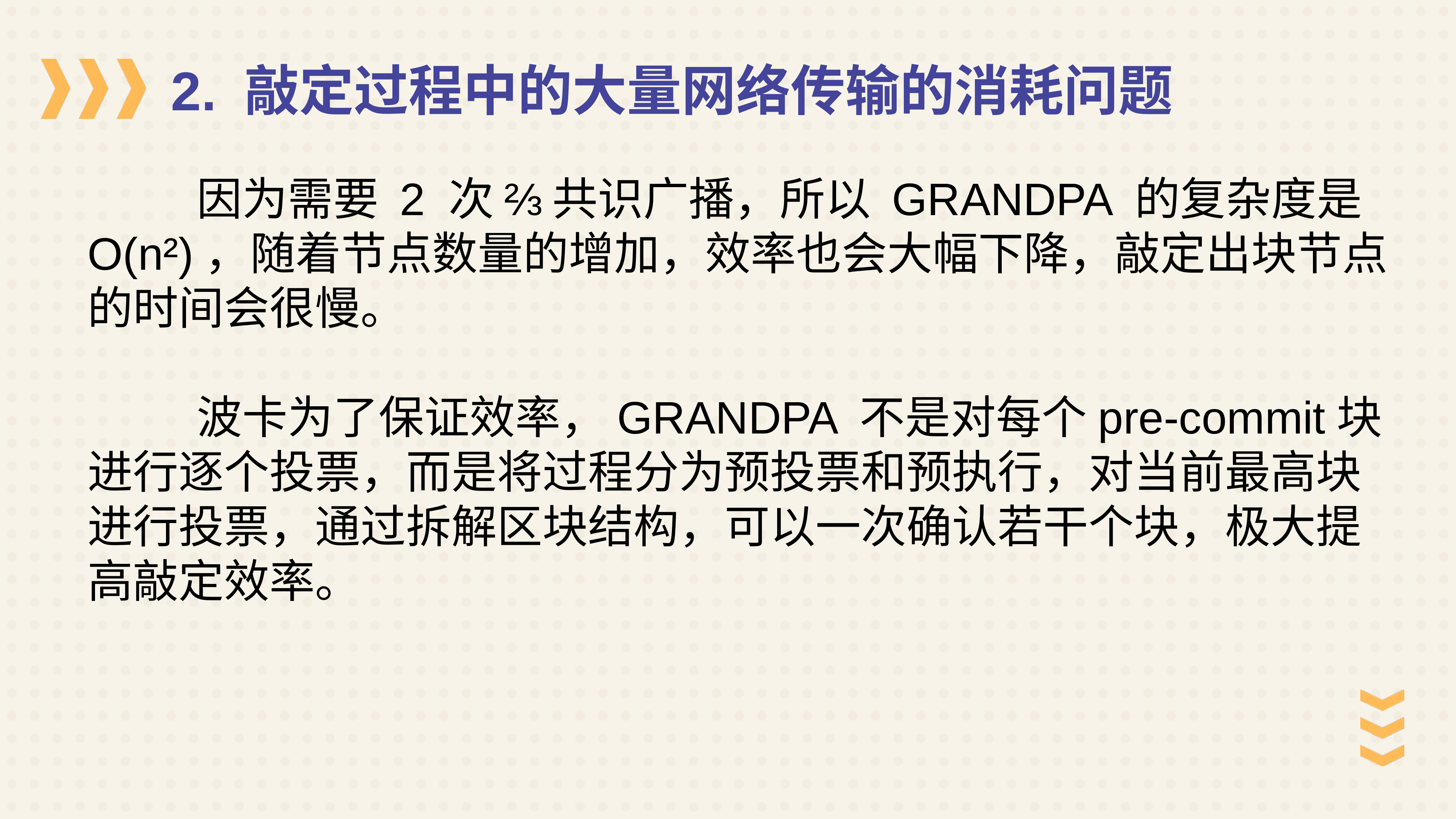

2. 敲定过程中的大量网络传输的消耗问题

		因为需要 2 次 ⅔ 共识广播，所以 GRANDPA 的复杂度是 O(n²)，随着节点数量的增加，效率也会大幅下降，敲定出块节点的时间会很慢。
		波卡为了保证效率，GRANDPA 不是对每个pre-commit块进行逐个投票，而是将过程分为预投票和预执行，对当前最高块进行投票，通过拆解区块结构，可以一次确认若干个块，极大提高敲定效率。